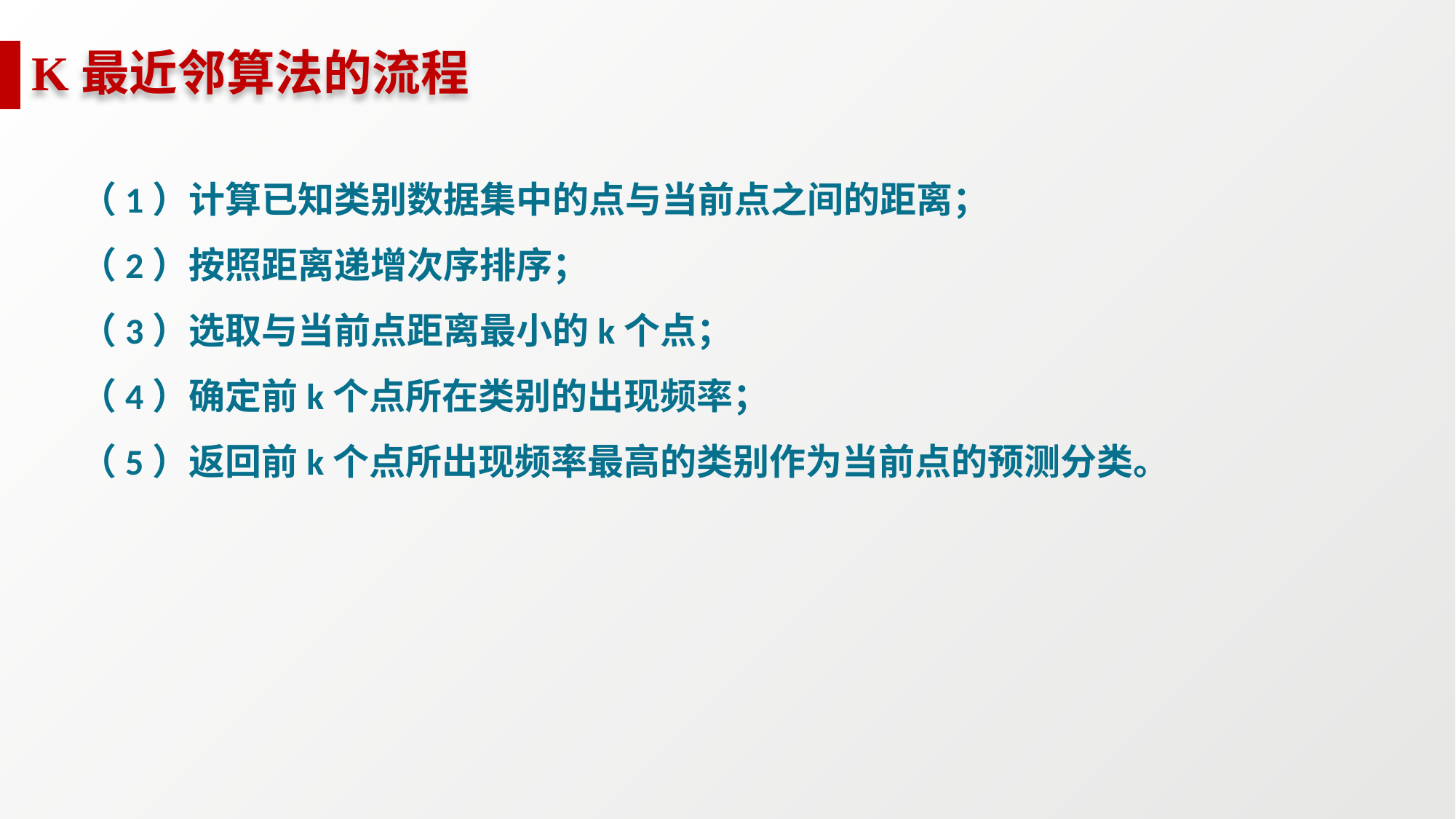

# K最近邻算法的流程
（1）计算已知类别数据集中的点与当前点之间的距离；
（2）按照距离递增次序排序；
（3）选取与当前点距离最小的k个点；
（4）确定前k个点所在类别的出现频率；
（5）返回前k个点所出现频率最高的类别作为当前点的预测分类。